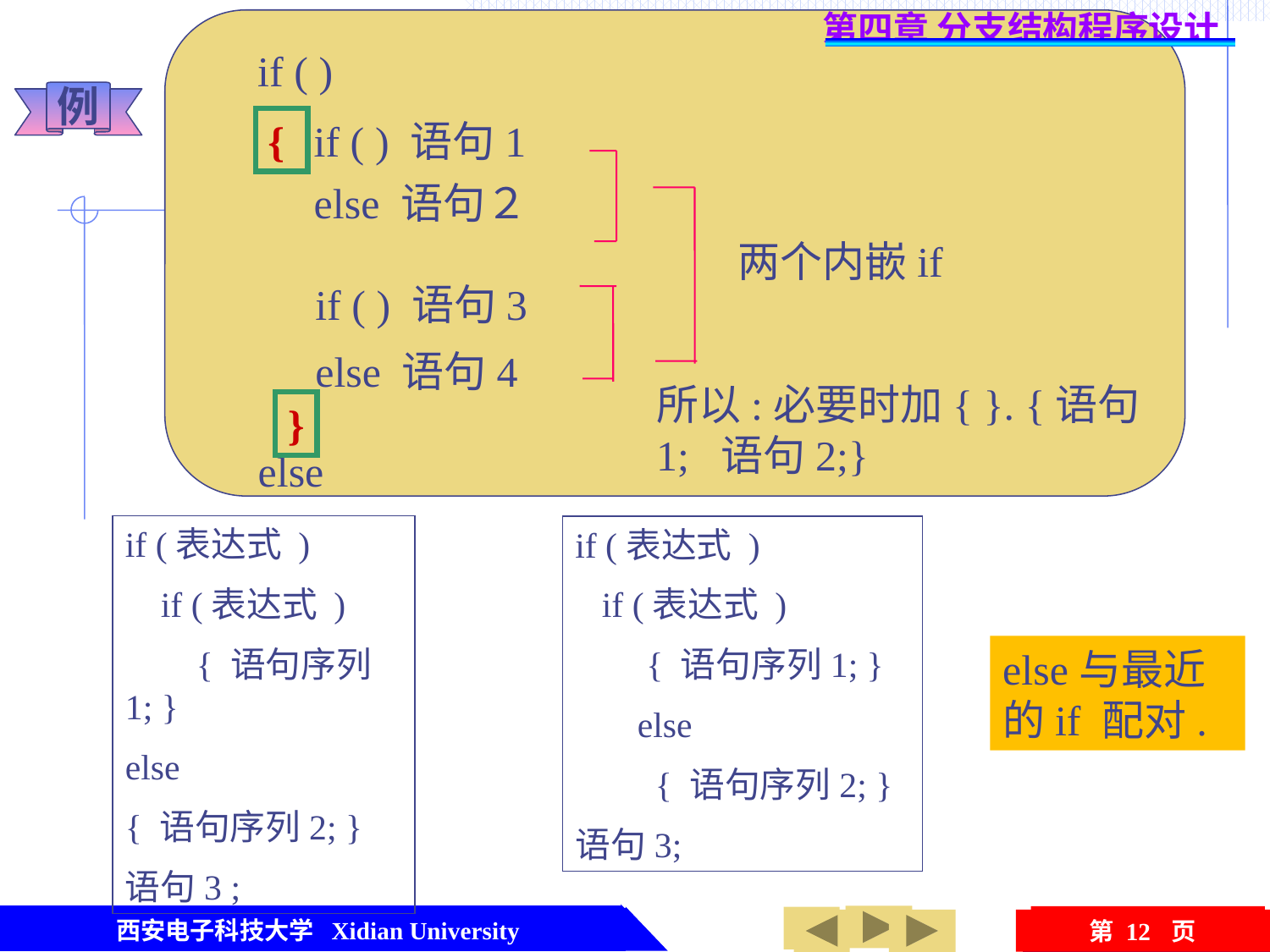

第四章 分支结构程序设计

if ( )
例
{
if ( ) 语句1
else 语句２

两个内嵌if
if ( ) 语句3
else 语句4

所以:必要时加{ }. {语句1;  语句2;}
}
else
if (表达式 )
    if (表达式 )
        { 语句序列1; }
else
{ 语句序列2; }
语句3 ;
if (表达式 )
   if (表达式 )
        { 语句序列1; }
       else
         { 语句序列2; }
语句3;
else与最近的if 配对.

西安电子科技大学  Xidian University

第 12 页